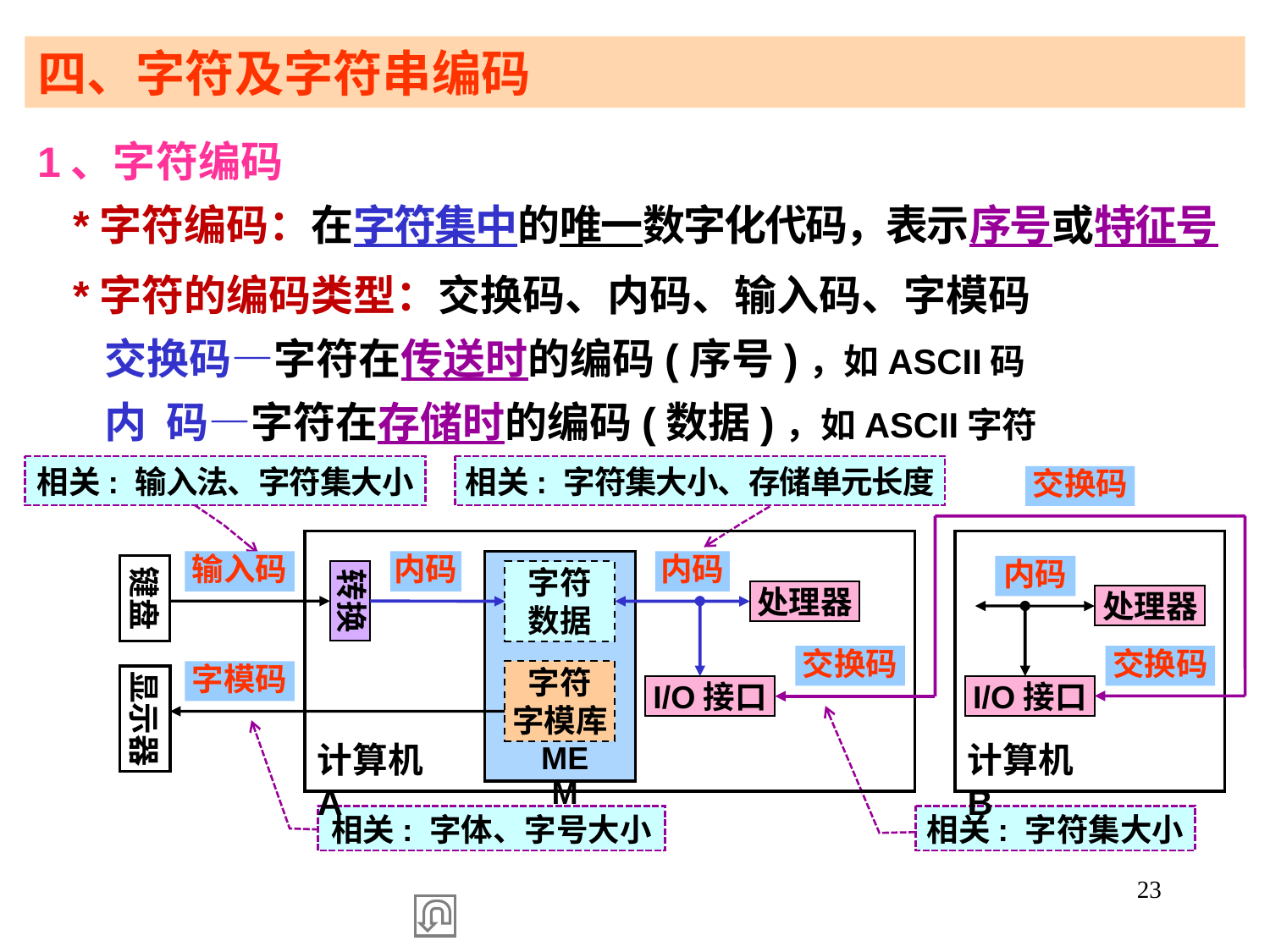

四、字符及字符串编码
1、字符编码
   *字符编码：在字符集中的唯一数字化代码，表示序号或特征号
   *字符的编码类型：交换码、内码、输入码、字模码
      交换码—字符在传送时的编码(序号)，如ASCII码
      内  码—字符在存储时的编码(数据)，如ASCII字符
相关: 输入法、字符集大小
相关: 字符集大小、存储单元长度
交换码

输入码
内码
内码
键盘
内码
转换
字符
数据
处理器
处理器

交换码
交换码
字符
字模库
字模码
显示器
I/O接口
I/O接口

计算机A
计算机B
MEM
相关: 字体、字号大小
相关: 字符集大小
23